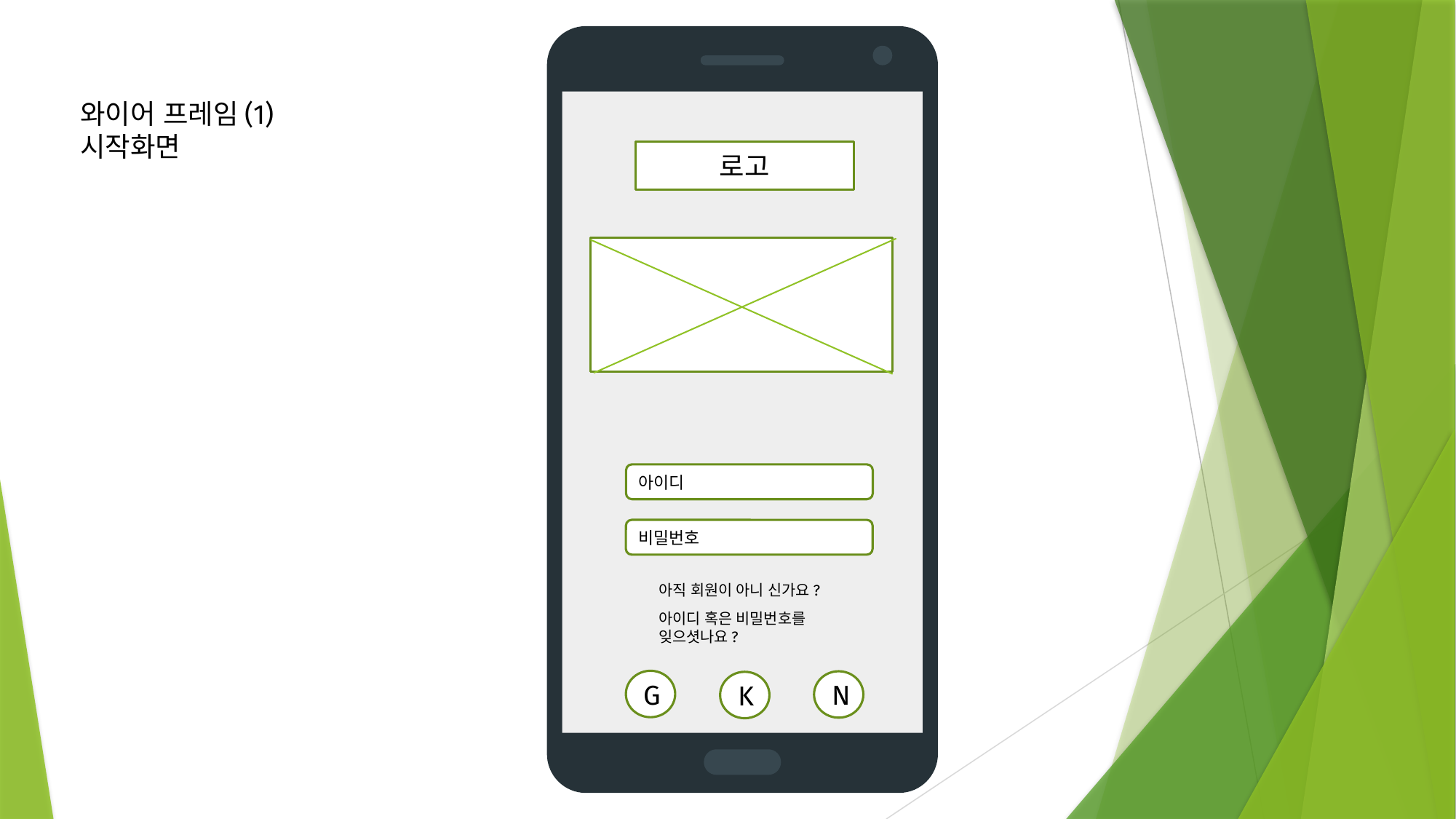

와이어 프레임(1)
시작화면
로고

아이디
비밀번호
아직 회원이 아니 신가요?
아이디 혹은 비밀번호를 잊으셧나요?
G
N
K